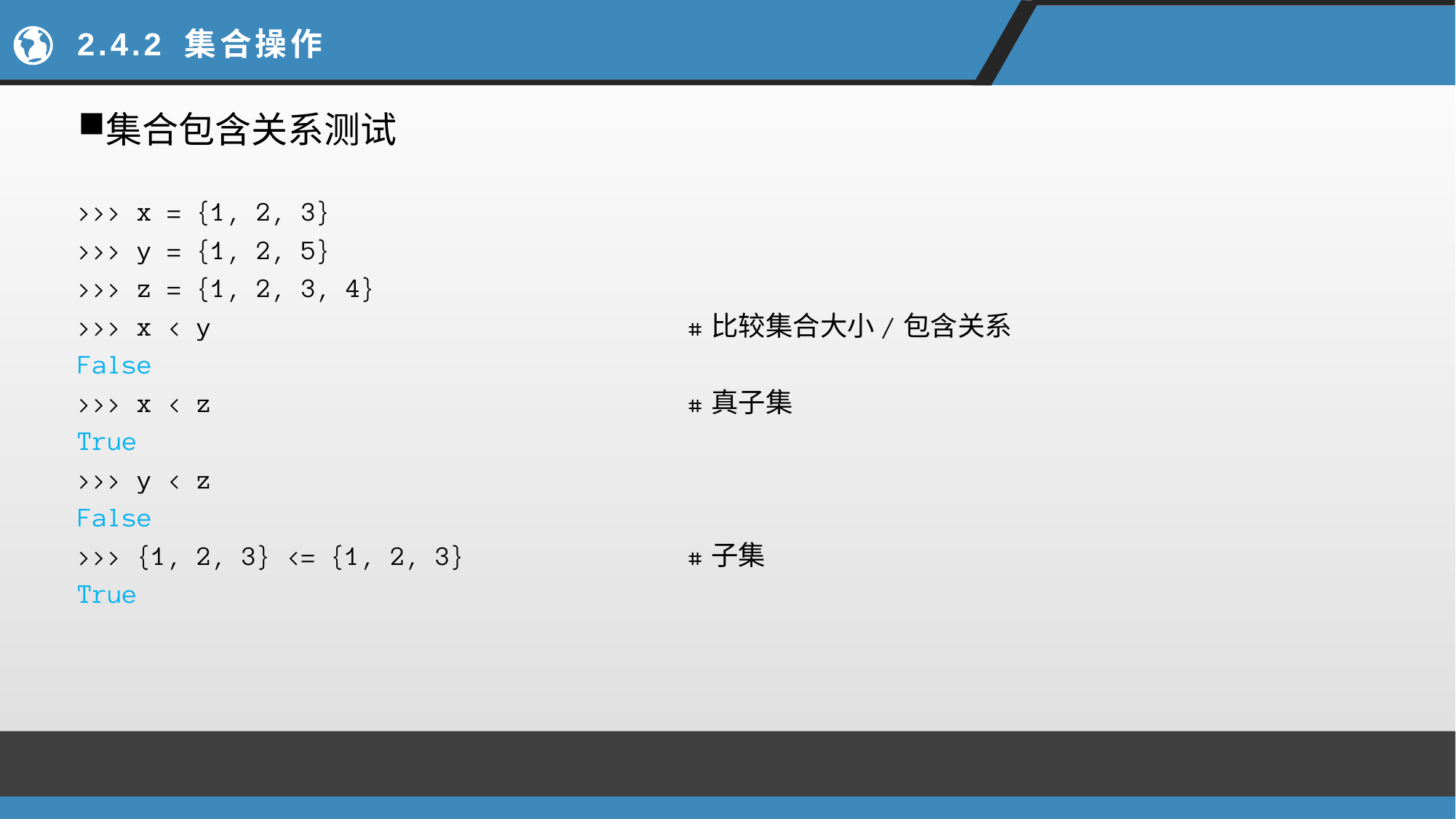

# 2.4.2 集合操作

集合包含关系测试

>>> x = {1, 2, 3}
>>> y = {1, 2, 5}
>>> z = {1, 2, 3, 4}
>>> x < y                                #比较集合大小/包含关系
False
>>> x < z                                #真子集
True
>>> y < z
False
>>> {1, 2, 3} <= {1, 2, 3}               #子集
True